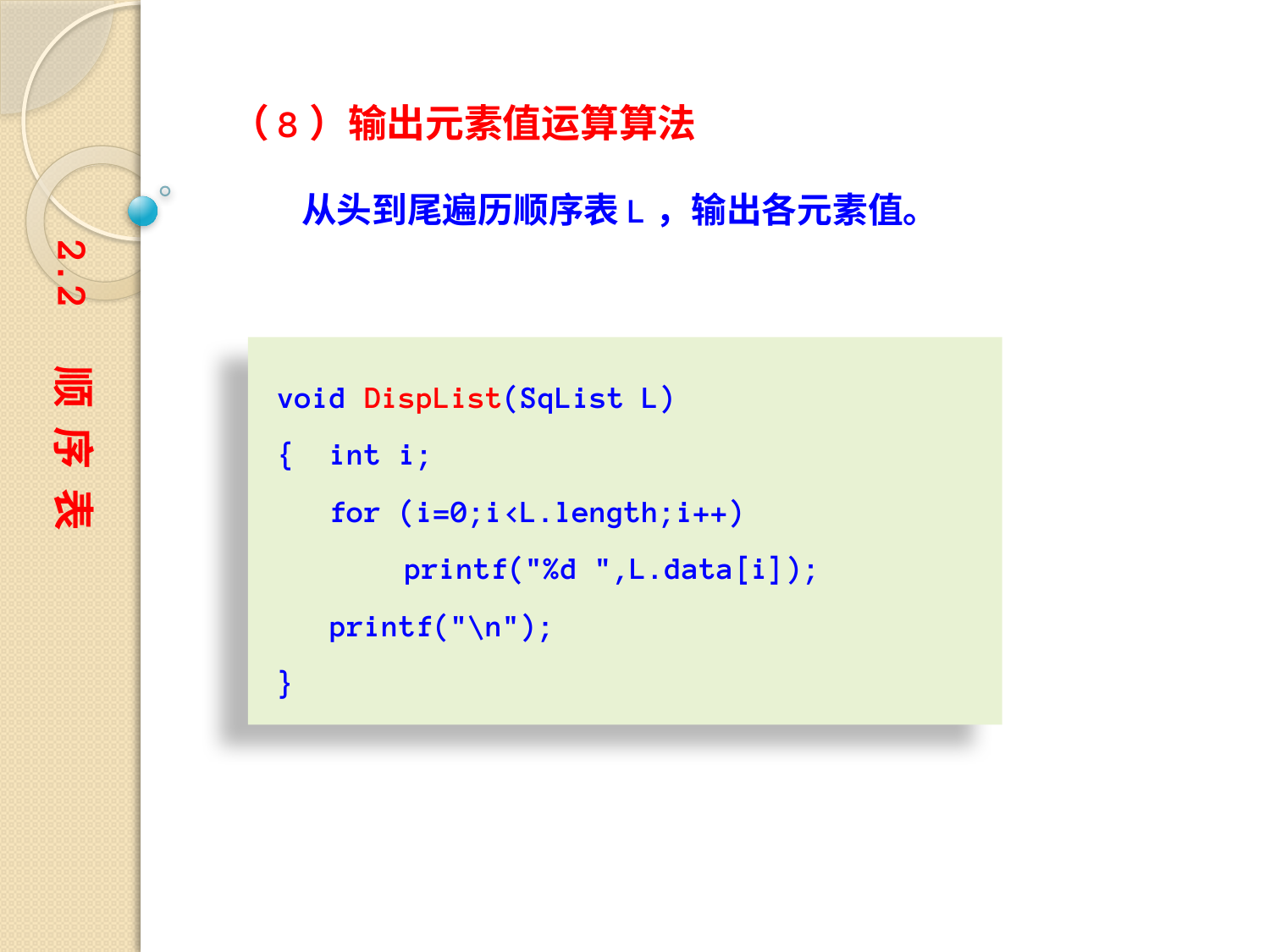

（8）输出元素值运算算法
　　从头到尾遍历顺序表L，输出各元素值。
2.2  顺  序  表
void DispList(SqList L)
{  int i;
   for (i=0;i<L.length;i++)
	printf("%d ",L.data[i]);
   printf("\n");
}